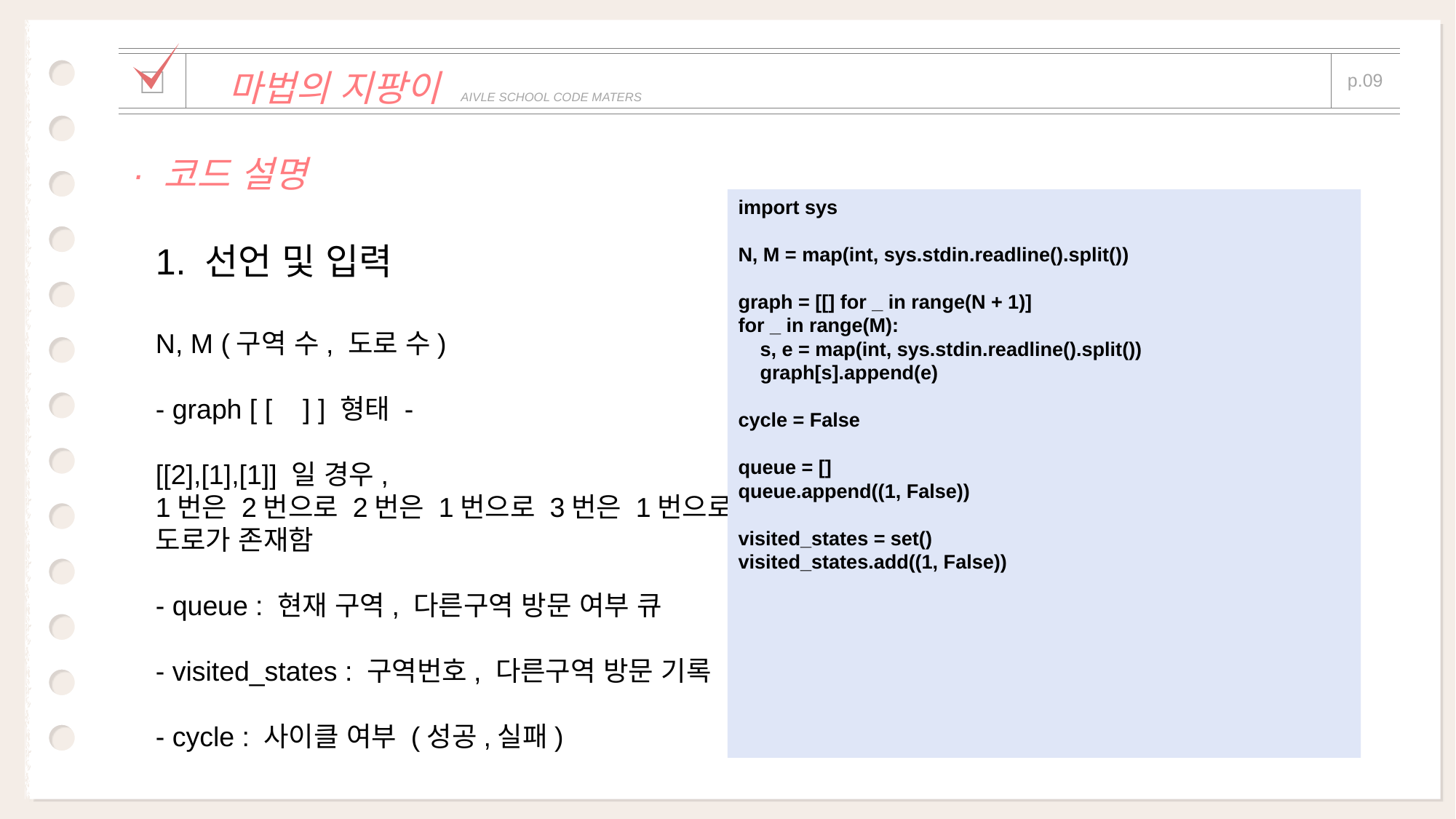

|  |  |  |
| --- | --- | --- |
| □ | 마법의 지팡이 AIVLE SCHOOL CODE MATERS | p.09 |
|  |  |  |
· 코드 설명
import sys

N, M = map(int, sys.stdin.readline().split())

graph = [[] for _ in range(N + 1)]
for _ in range(M):
    s, e = map(int, sys.stdin.readline().split())
    graph[s].append(e)

cycle = False

queue = []
queue.append((1, False))

visited_states = set()
visited_states.add((1, False))
1. 선언 및 입력

N, M (구역 수, 도로 수)

- graph [ [    ] ] 형태 -

[[2],[1],[1]] 일 경우,
1번은 2번으로 2번은 1번으로 3번은 1번으로
도로가 존재함

- queue : 현재 구역, 다른구역 방문 여부 큐

- visited_states : 구역번호, 다른구역 방문 기록

- cycle : 사이클 여부 (성공,실패)